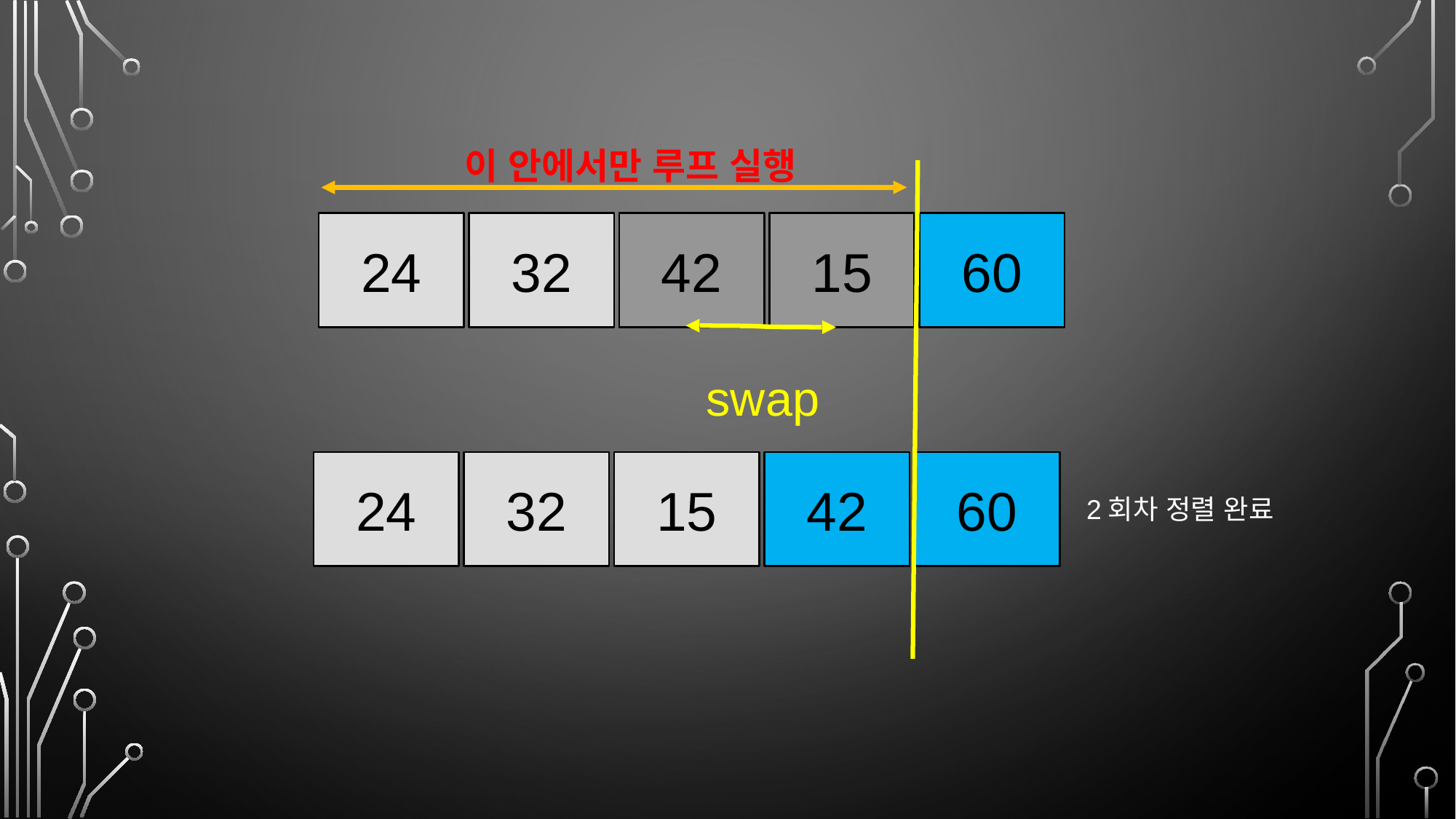

이 안에서만 루프 실행
24
32
42
15
60
swap
24
32
15
42
60
2회차 정렬 완료